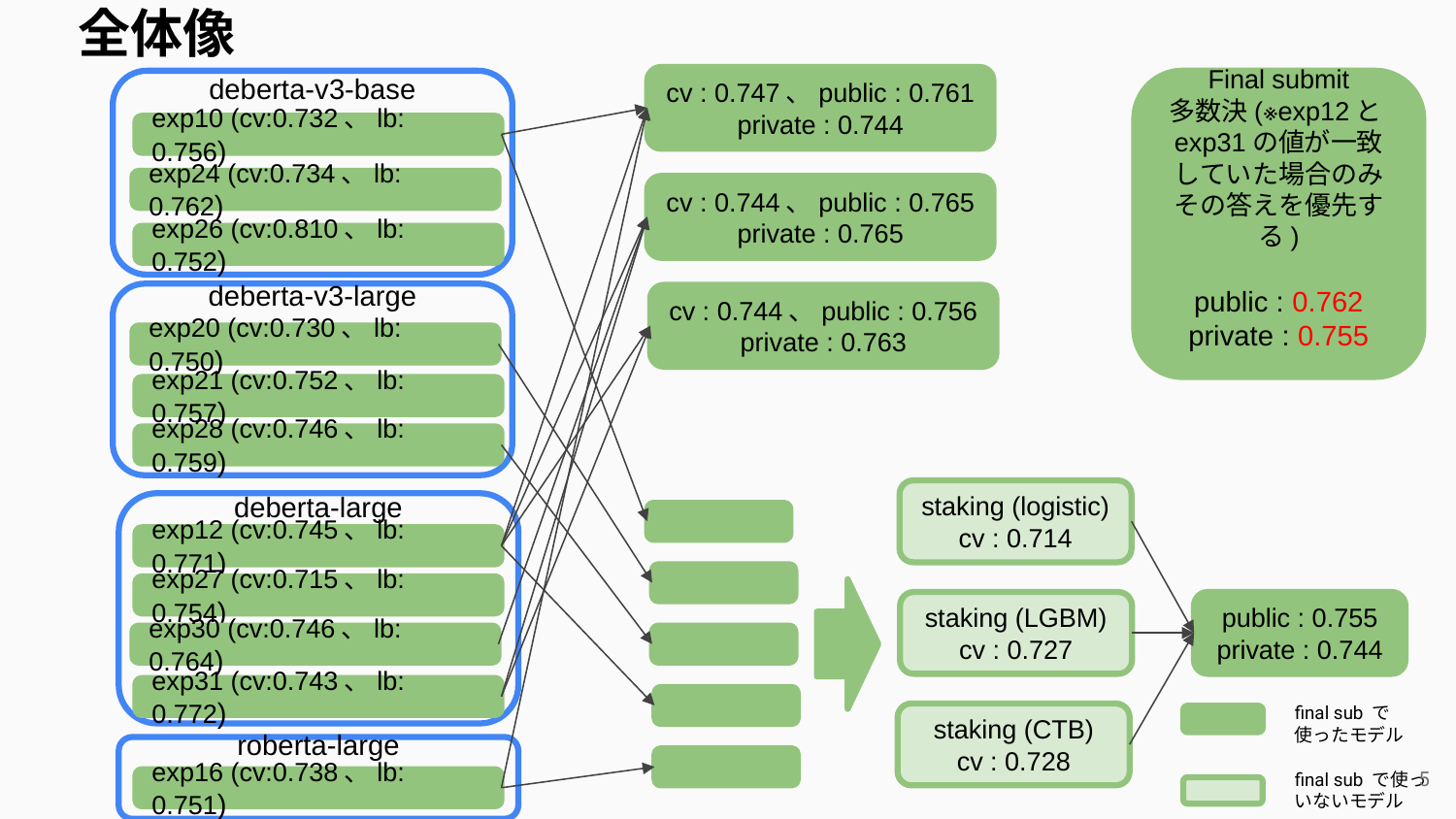

全体像

cv : 0.747、public : 0.761
private : 0.744

deberta-v3-base

Final submit
多数決(※exp12とexp31の値が一致していた場合のみその答えを優先する)

public : 0.762
private : 0.755

exp10 (cv:0.732、lb: 0.756)

exp24 (cv:0.734、lb: 0.762)

cv : 0.744、public : 0.765
private : 0.765

exp26 (cv:0.810、lb: 0.752)

deberta-v3-large

cv : 0.744、public : 0.756
private : 0.763

exp20 (cv:0.730、lb: 0.750)

exp21 (cv:0.752、lb: 0.757)

exp28 (cv:0.746、lb: 0.759)

staking (logistic)
cv : 0.714

deberta-large

exp12 (cv:0.745、lb: 0.771)

exp27 (cv:0.715、lb: 0.754)

staking (LGBM)
cv : 0.727

public : 0.755
private : 0.744

exp30 (cv:0.746、lb: 0.764)

exp31 (cv:0.743、lb: 0.772)

final sub で使ったモデル

staking (CTB)
cv : 0.728

roberta-large

5

final sub で使っいないモデル

exp16 (cv:0.738、lb: 0.751)